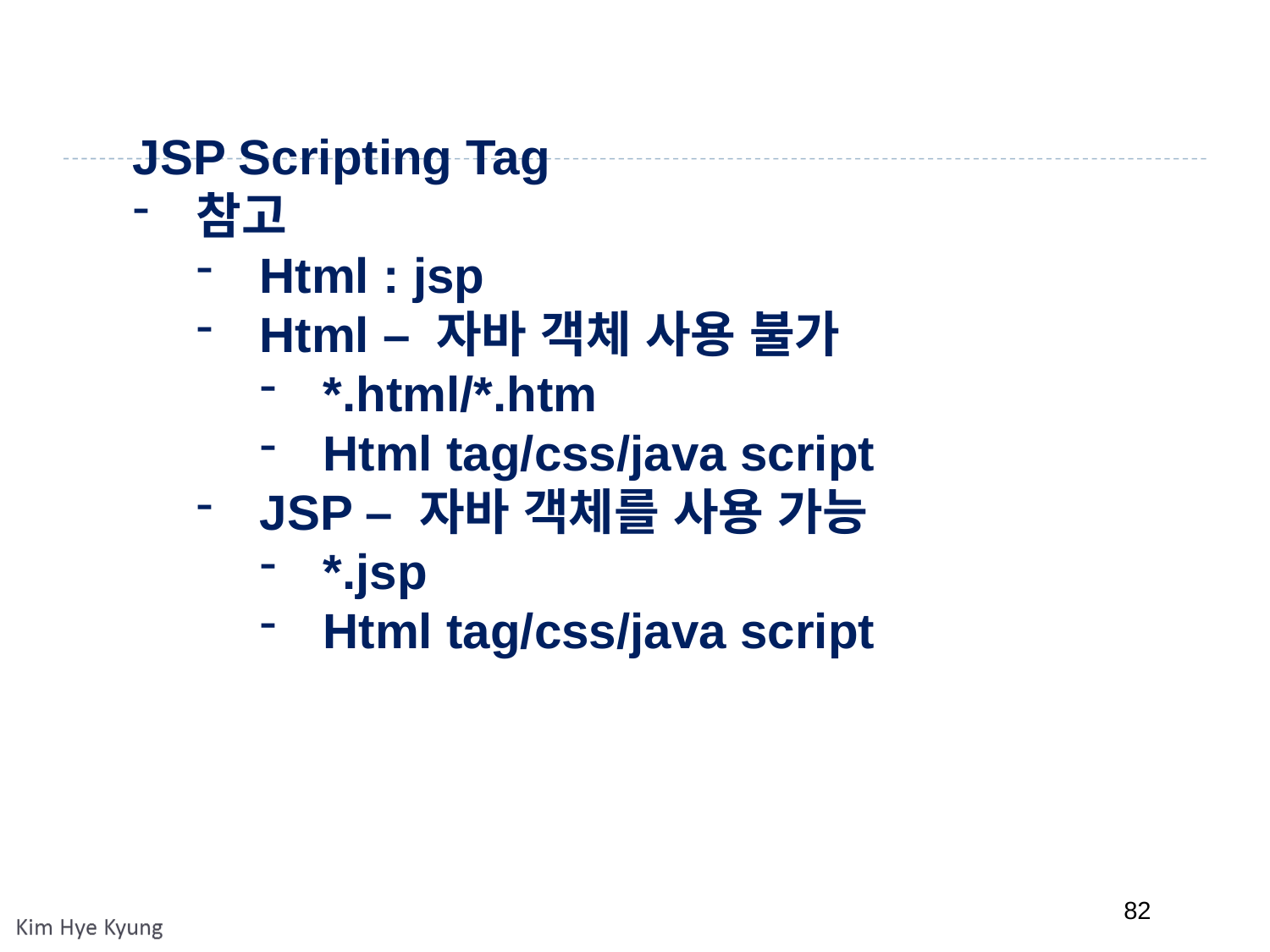

JSP Scripting Tag
참고
Html : jsp
Html – 자바 객체 사용 불가
*.html/*.htm
Html tag/css/java script
JSP – 자바 객체를 사용 가능
*.jsp
Html tag/css/java script

82